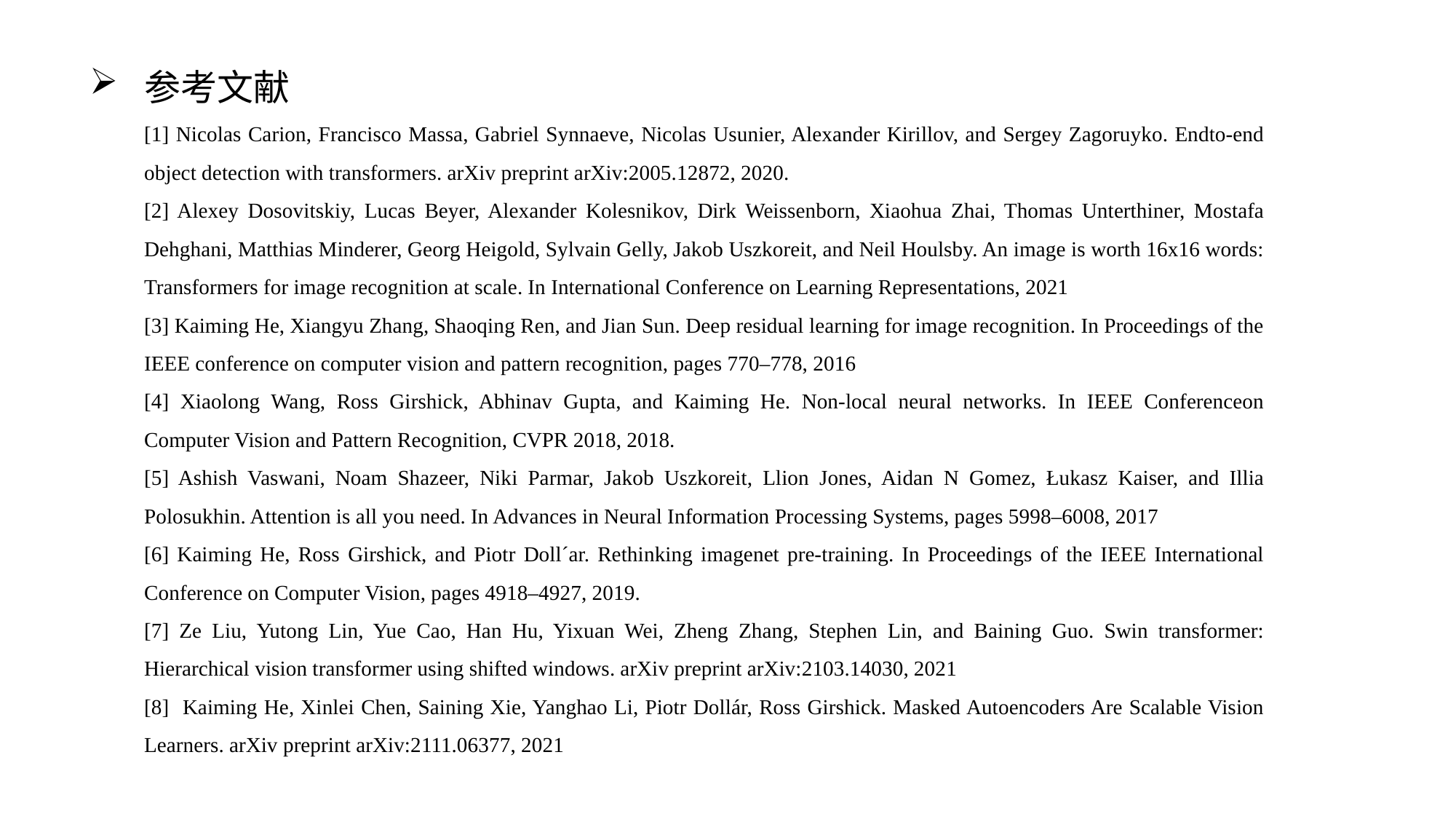

参考文献
[1] Nicolas Carion, Francisco Massa, Gabriel Synnaeve, Nicolas Usunier, Alexander Kirillov, and Sergey Zagoruyko. Endto-end object detection with transformers. arXiv preprint arXiv:2005.12872, 2020.
[2] Alexey Dosovitskiy, Lucas Beyer, Alexander Kolesnikov, Dirk Weissenborn, Xiaohua Zhai, Thomas Unterthiner, Mostafa Dehghani, Matthias Minderer, Georg Heigold, Sylvain Gelly, Jakob Uszkoreit, and Neil Houlsby. An image is worth 16x16 words: Transformers for image recognition at scale. In International Conference on Learning Representations, 2021
[3] Kaiming He, Xiangyu Zhang, Shaoqing Ren, and Jian Sun. Deep residual learning for image recognition. In Proceedings of the IEEE conference on computer vision and pattern recognition, pages 770–778, 2016
[4] Xiaolong Wang, Ross Girshick, Abhinav Gupta, and Kaiming He. Non-local neural networks. In IEEE Conferenceon Computer Vision and Pattern Recognition, CVPR 2018, 2018.
[5] Ashish Vaswani, Noam Shazeer, Niki Parmar, Jakob Uszkoreit, Llion Jones, Aidan N Gomez, Łukasz Kaiser, and Illia Polosukhin. Attention is all you need. In Advances in Neural Information Processing Systems, pages 5998–6008, 2017
[6] Kaiming He, Ross Girshick, and Piotr Doll´ar. Rethinking imagenet pre-training. In Proceedings of the IEEE International Conference on Computer Vision, pages 4918–4927, 2019.
[7] Ze Liu, Yutong Lin, Yue Cao, Han Hu, Yixuan Wei, Zheng Zhang, Stephen Lin, and Baining Guo. Swin transformer: Hierarchical vision transformer using shifted windows. arXiv preprint arXiv:2103.14030, 2021
[8]  Kaiming He, Xinlei Chen, Saining Xie, Yanghao Li, Piotr Dollár, Ross Girshick. Masked Autoencoders Are Scalable Vision Learners. arXiv preprint arXiv:2111.06377, 2021